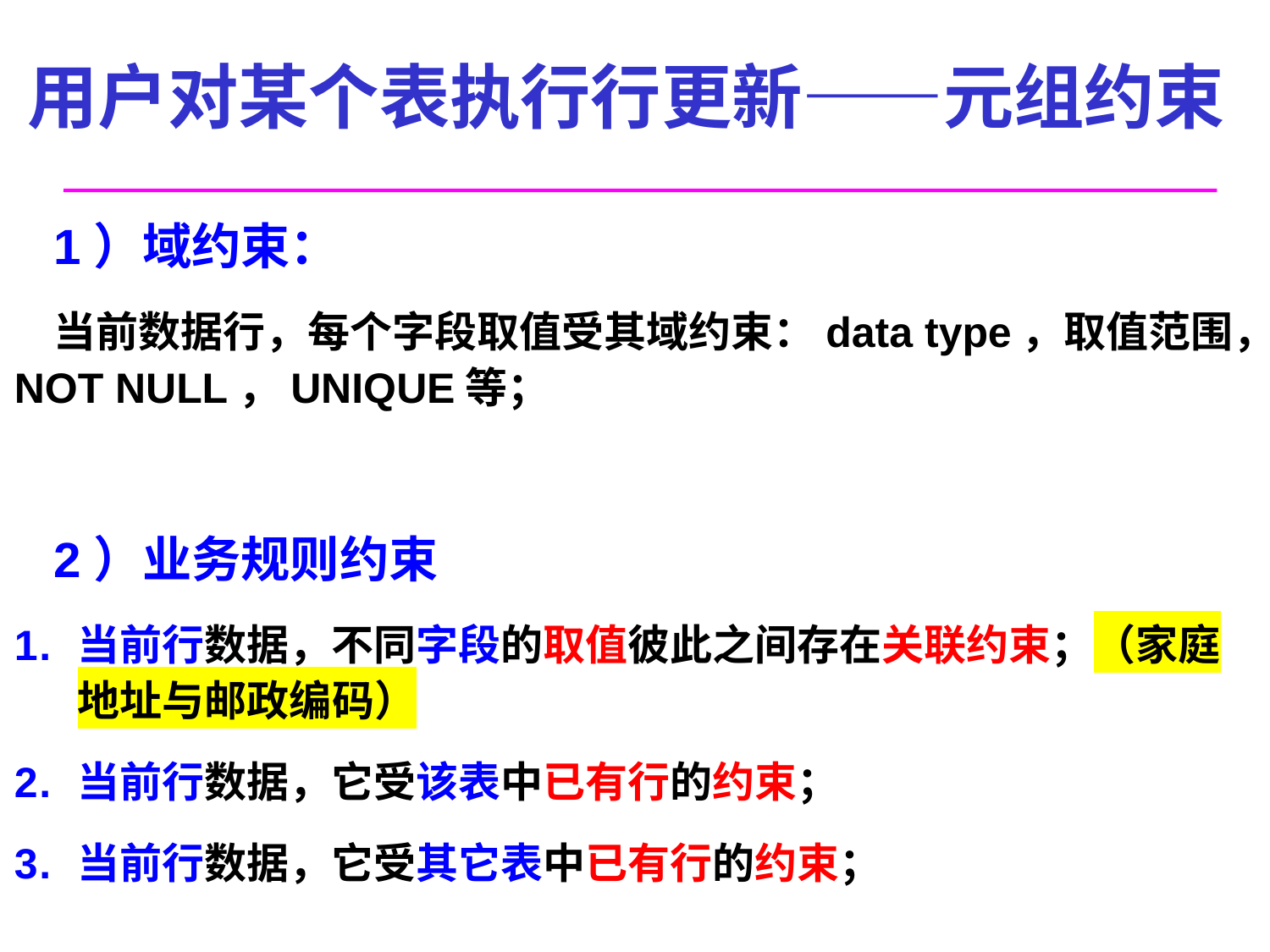

# 用户对某个表执行行更新——元组约束
1）域约束：
当前数据行，每个字段取值受其域约束：data type，取值范围，NOT NULL，UNIQUE等；

2）业务规则约束
当前行数据，不同字段的取值彼此之间存在关联约束；（家庭地址与邮政编码）
当前行数据，它受该表中已有行的约束；
当前行数据，它受其它表中已有行的约束；